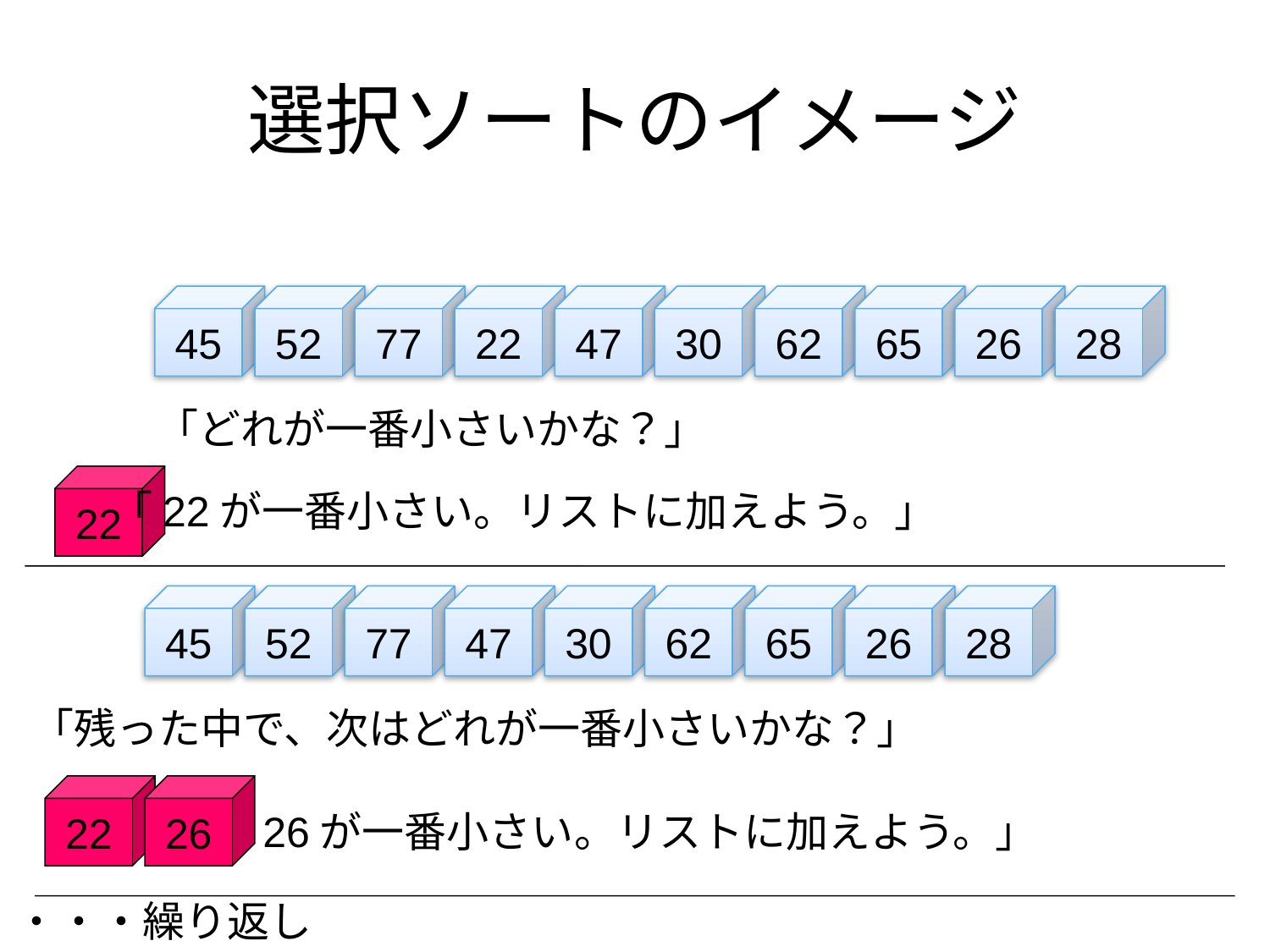

# 選択ソートのイメージ
45
52
77
22
47
30
62
65
26
28
「どれが一番小さいかな？」
22
「22が一番小さい。リストに加えよう。」

45
52
77
47
30
62
65
26
28
「残った中で、次はどれが一番小さいかな？」
22
26
「26が一番小さい。リストに加えよう。」
・・・繰り返し